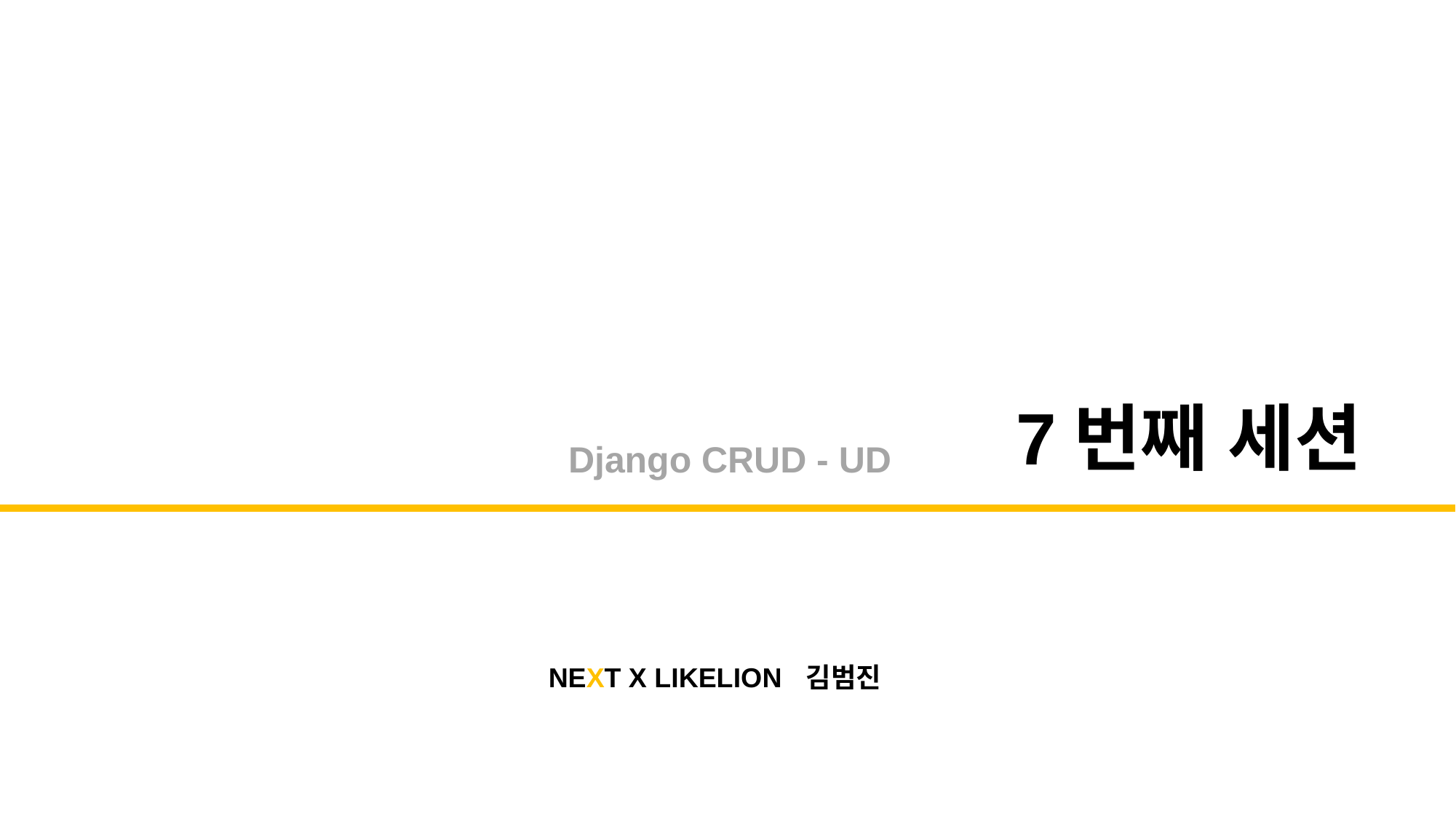

7번째 세션
Django CRUD - UD

NEXT X LIKELION
김범진